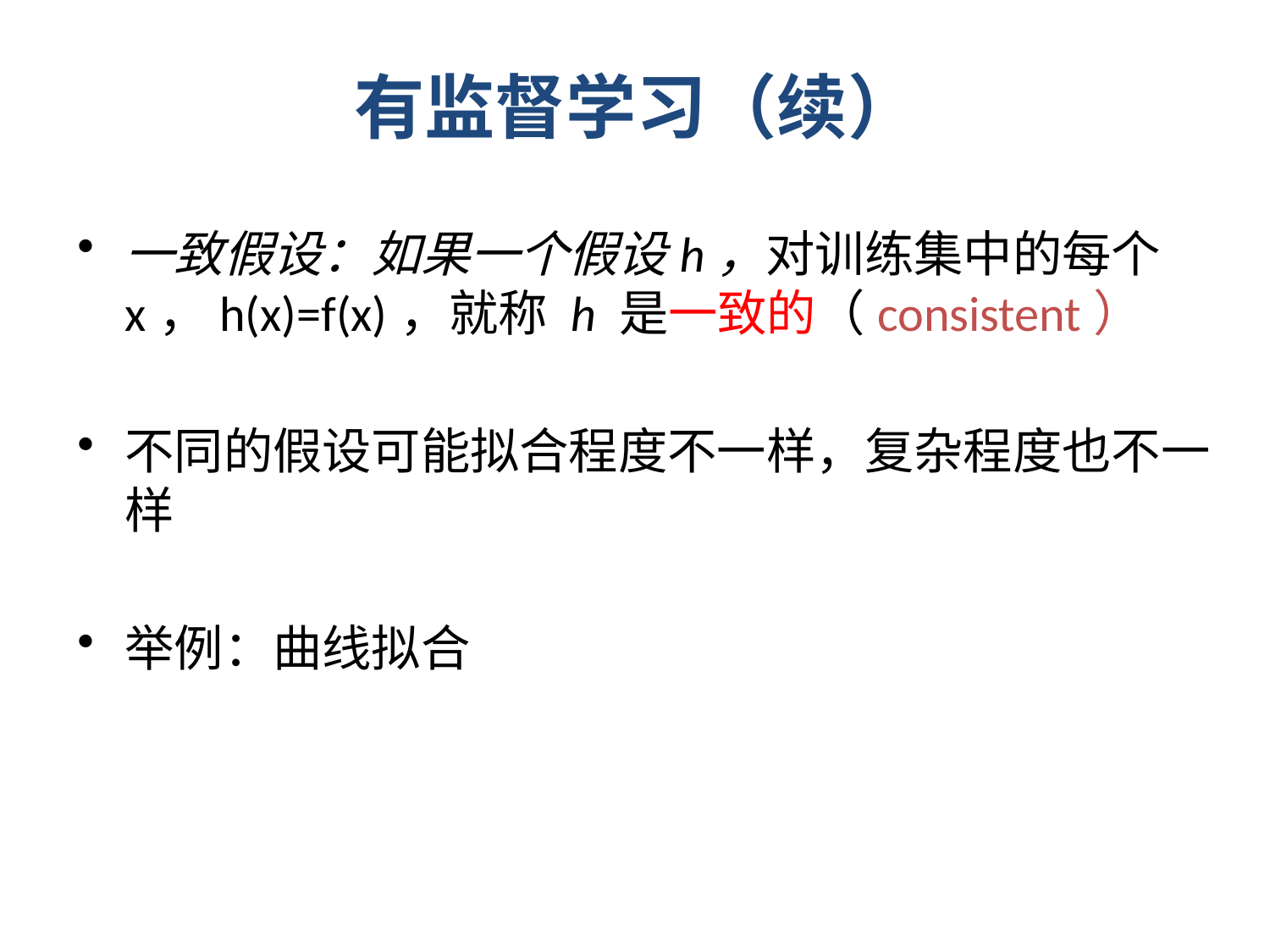

有监督学习（续）
一致假设：如果一个假设h，对训练集中的每个x，h(x)=f(x)，就称 h 是一致的（consistent）

不同的假设可能拟合程度不一样，复杂程度也不一样

举例：曲线拟合